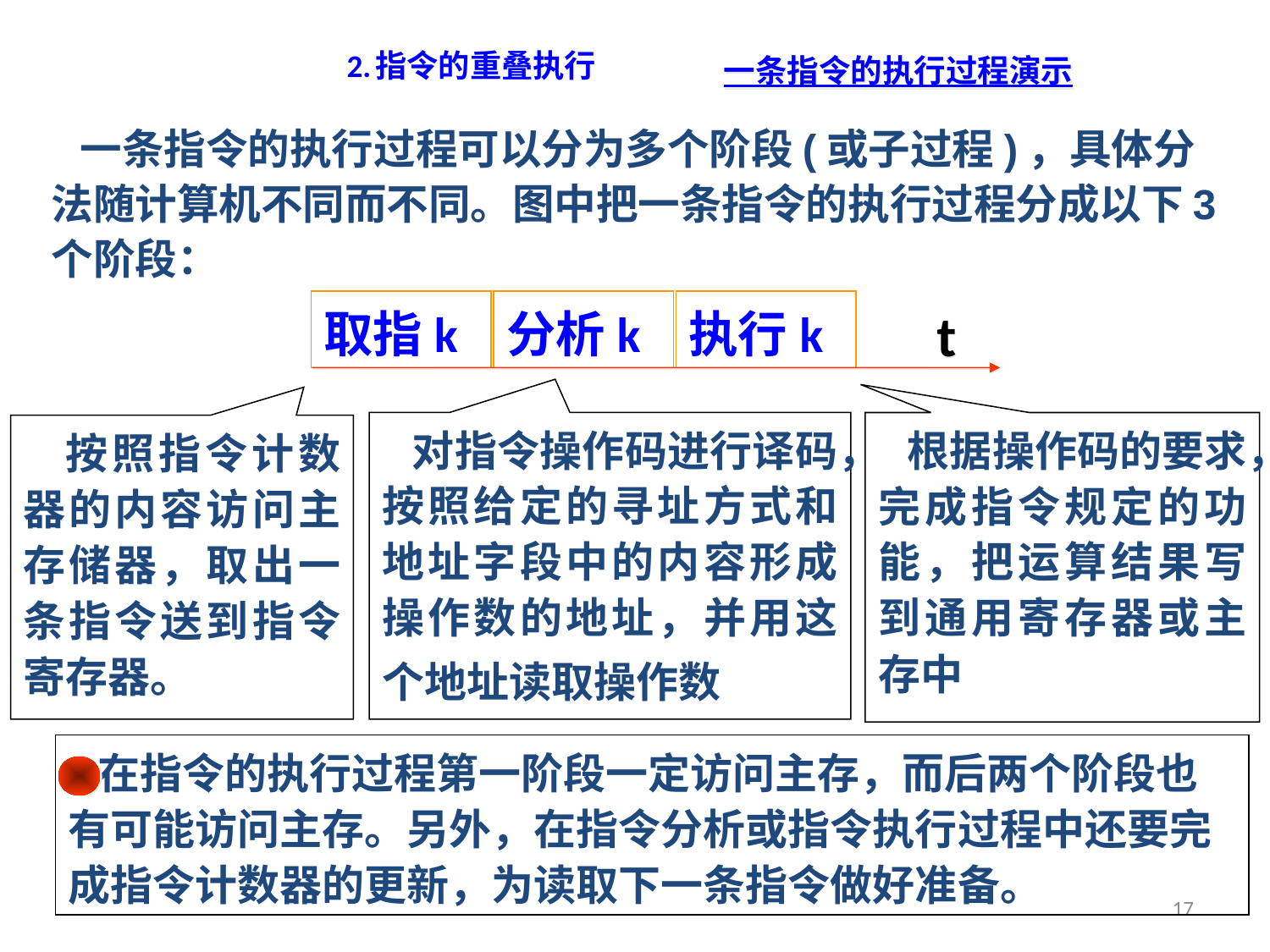

# 2.指令的重叠执行
一条指令的执行过程演示
  一条指令的执行过程可以分为多个阶段(或子过程)，具体分法随计算机不同而不同。图中把一条指令的执行过程分成以下3个阶段：
取指k
分析k
执行k
t

  对指令操作码进行译码，按照给定的寻址方式和地址字段中的内容形成操作数的地址，并用这个地址读取操作数
  根据操作码的要求，完成指令规定的功能，把运算结果写到通用寄存器或主存中
  按照指令计数器的内容访问主存储器，取出一条指令送到指令寄存器。
  在指令的执行过程第一阶段一定访问主存，而后两个阶段也有可能访问主存。另外，在指令分析或指令执行过程中还要完成指令计数器的更新，为读取下一条指令做好准备。

17